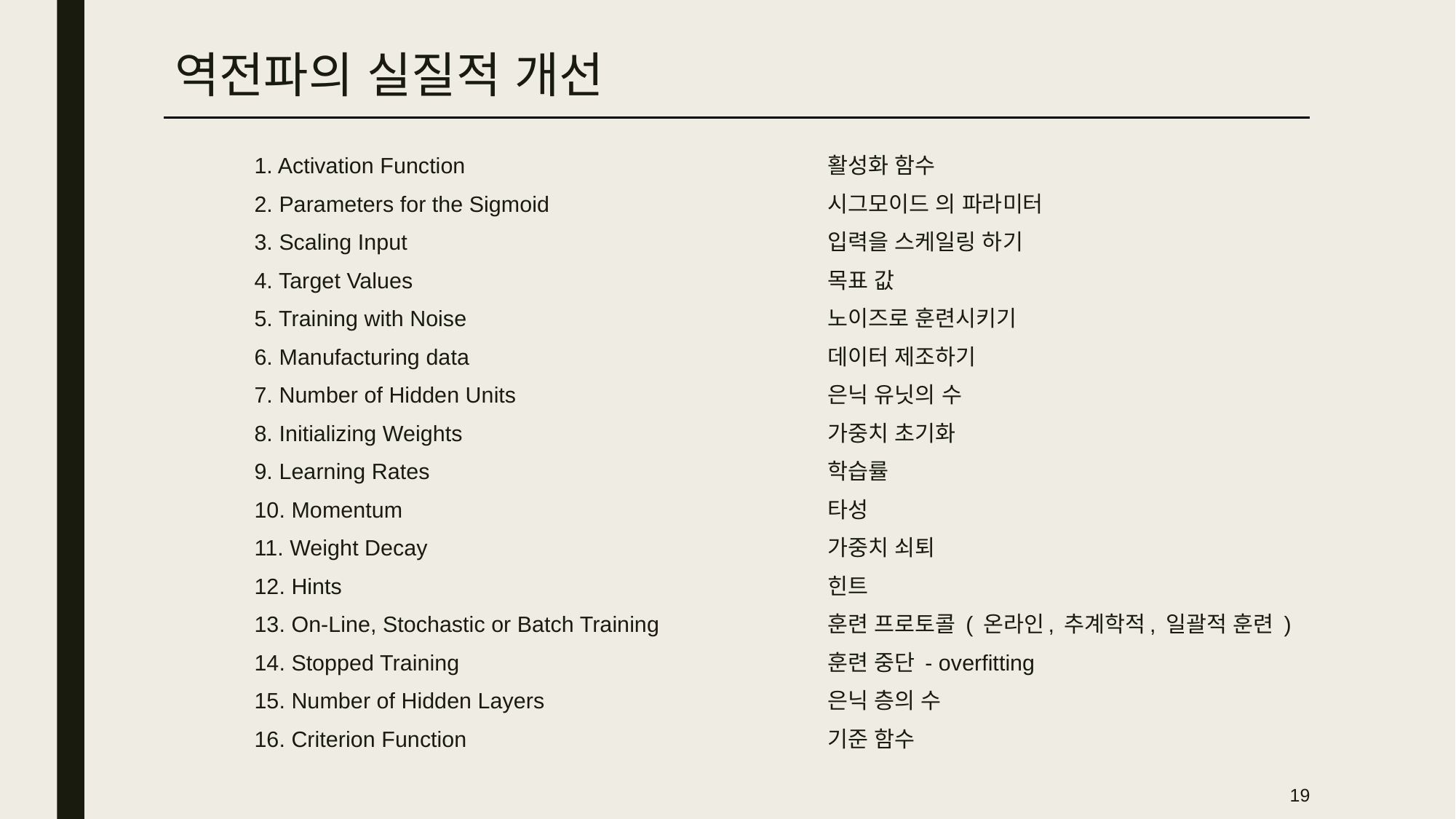

역전파의 실질적 개선
	1. Activation Function
	2. Parameters for the Sigmoid
	3. Scaling Input
	4. Target Values
	5. Training with Noise
	6. Manufacturing data
	7. Number of Hidden Units
	8. Initializing Weights
	9. Learning Rates
	10. Momentum
	11. Weight Decay
	12. Hints
	13. On-Line, Stochastic or Batch Training
	14. Stopped Training
	15. Number of Hidden Layers
	16. Criterion Function
	활성화 함수
	시그모이드 의 파라미터
	입력을 스케일링 하기
	목표 값
	노이즈로 훈련시키기
	데이터 제조하기
	은닉 유닛의 수
	가중치 초기화
	학습률
	타성
	가중치 쇠퇴
	힌트
	훈련 프로토콜 ( 온라인, 추계학적, 일괄적 훈련 )
	훈련 중단 - overfitting
	은닉 층의 수
	기준 함수
19